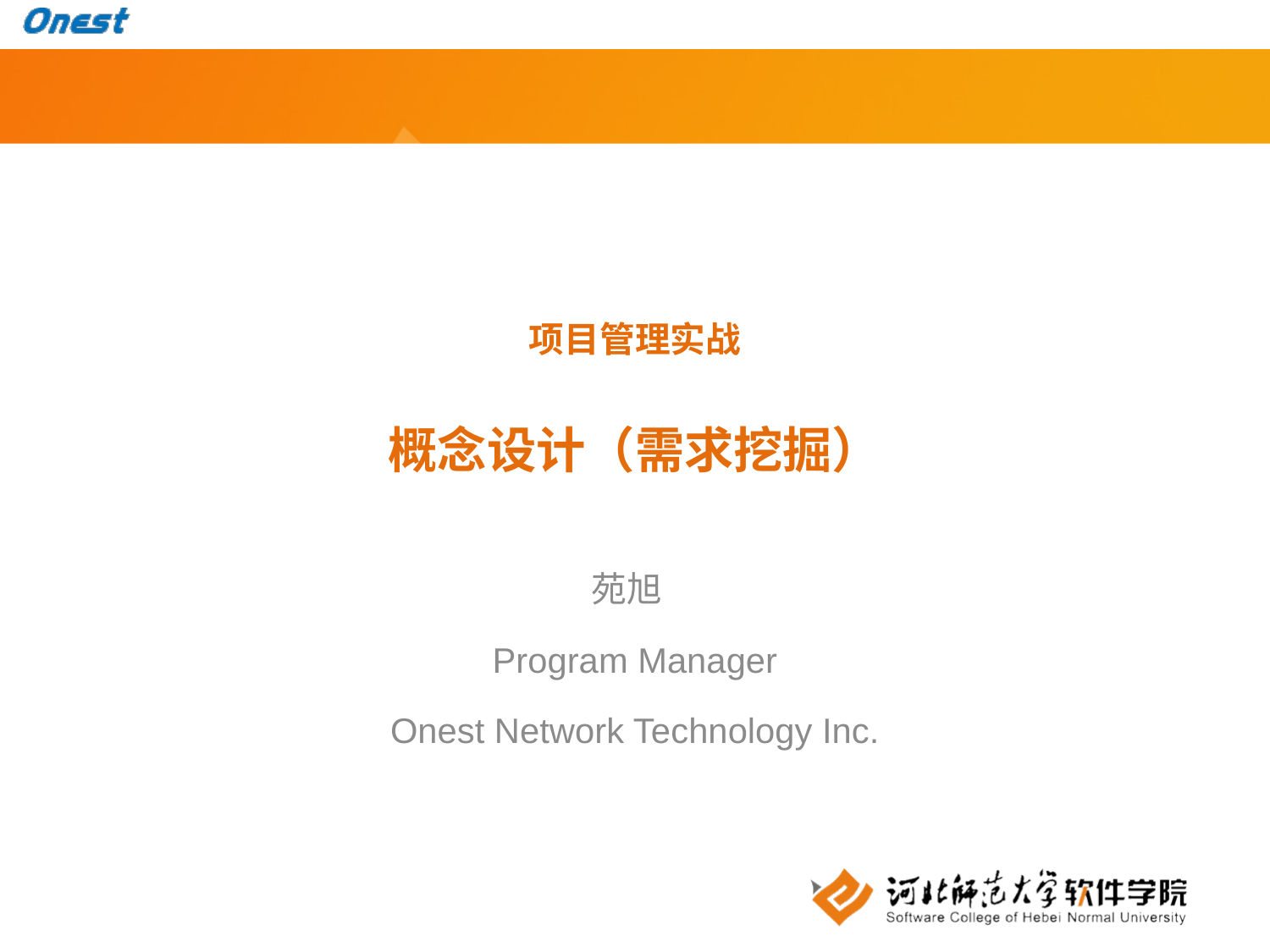

# 项目管理实战 概念设计（需求挖掘）
苑旭
Program Manager
Onest Network Technology Inc.